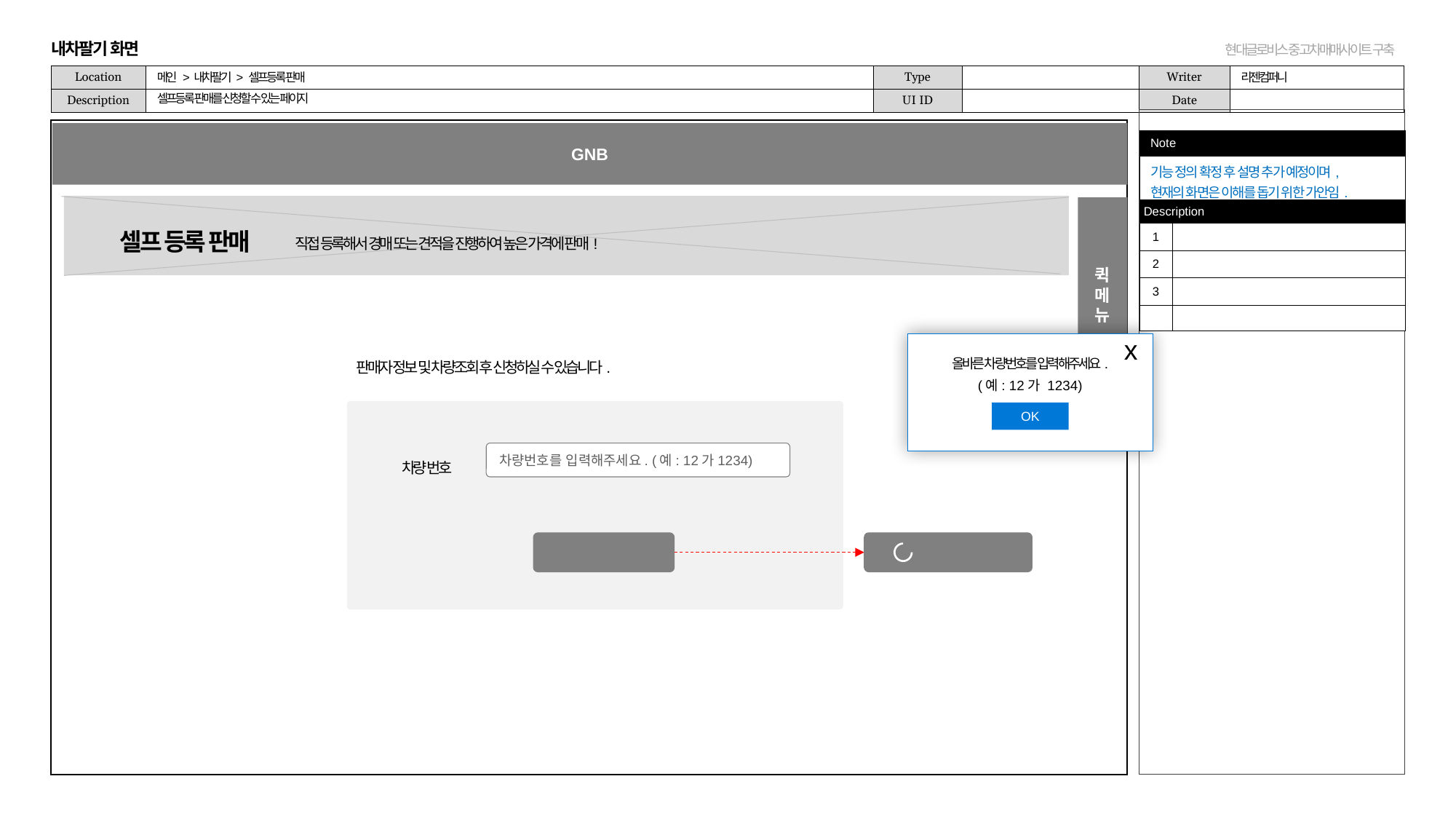

내차팔기 화면
메인  > 내차팔기 >  셀프등록 판매

리젠컴퍼니
셀프등록 판매를 신청할 수 있는 페이지

GNB
| Note |  |
| --- | --- |
| 기능 정의 확정 후 설명 추가 예정이며, 현재의 화면은 이해를 돕기 위한 가안임. |  |
| Description |  |
| 1 |  |
| 2 |  |
| 3 |  |
|  |  |

퀵
메뉴
셀프 등록 판매
직접 등록해서 경매 또는 견적을 진행하여 높은 가격에 판매!
x

올바른 차량번호를 입력해주세요.
(예: 12가 1234)
OK
판매자 정보 및 차량조회 후 신청하실 수 있습니다.

차량번호를 입력해주세요. (예: 12가1234)
차량 번호
차량 조회하기
        조회중입니다